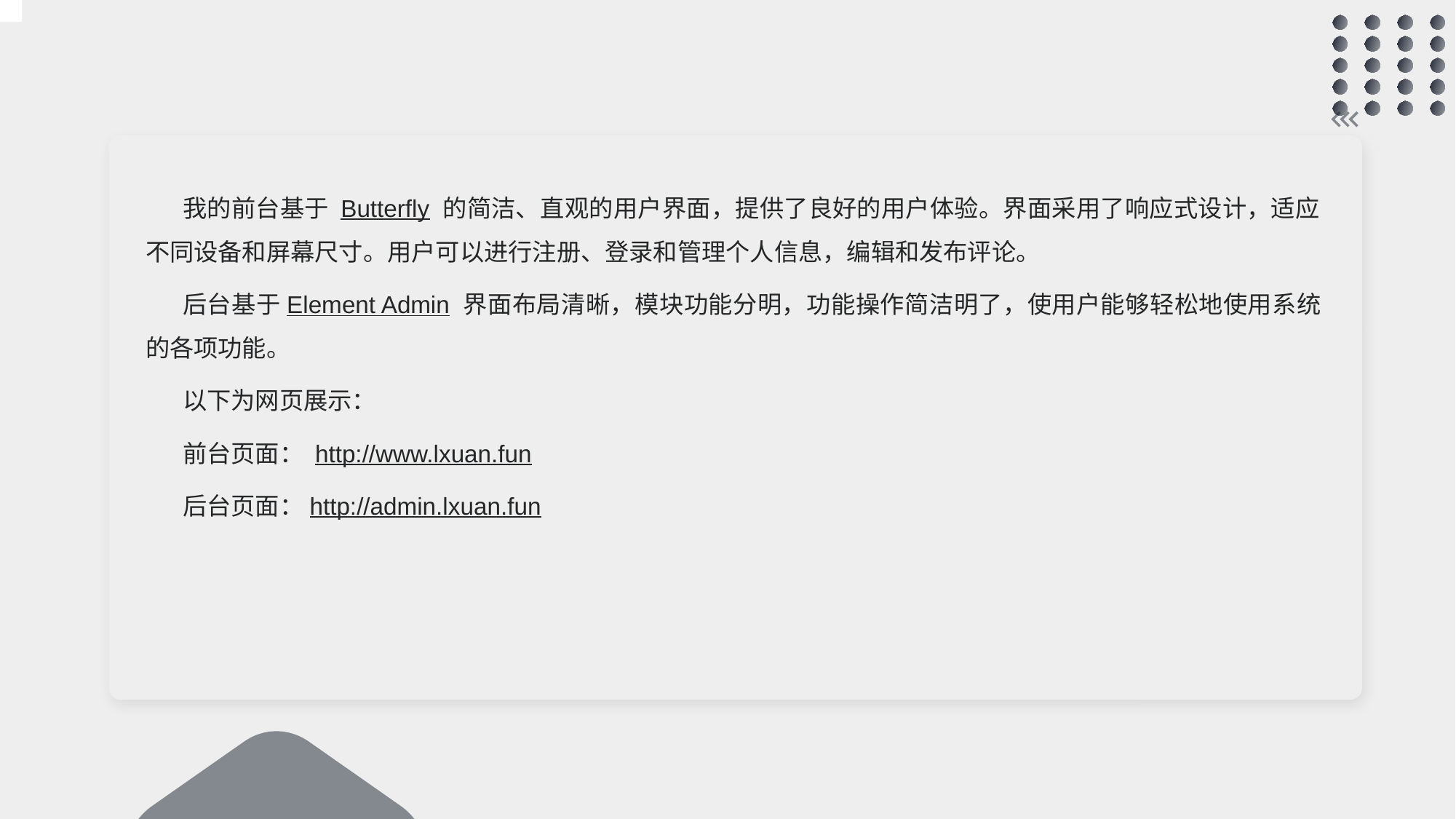

我的前台基于 Butterfly 的简洁、直观的用户界面，提供了良好的用户体验。界面采用了响应式设计，适应不同设备和屏幕尺寸。用户可以进行注册、登录和管理个人信息，编辑和发布评论。
后台基于Element Admin 界面布局清晰，模块功能分明，功能操作简洁明了，使用户能够轻松地使用系统的各项功能。
以下为网页展示：
前台页面： http://www.lxuan.fun
后台页面：http://admin.lxuan.fun